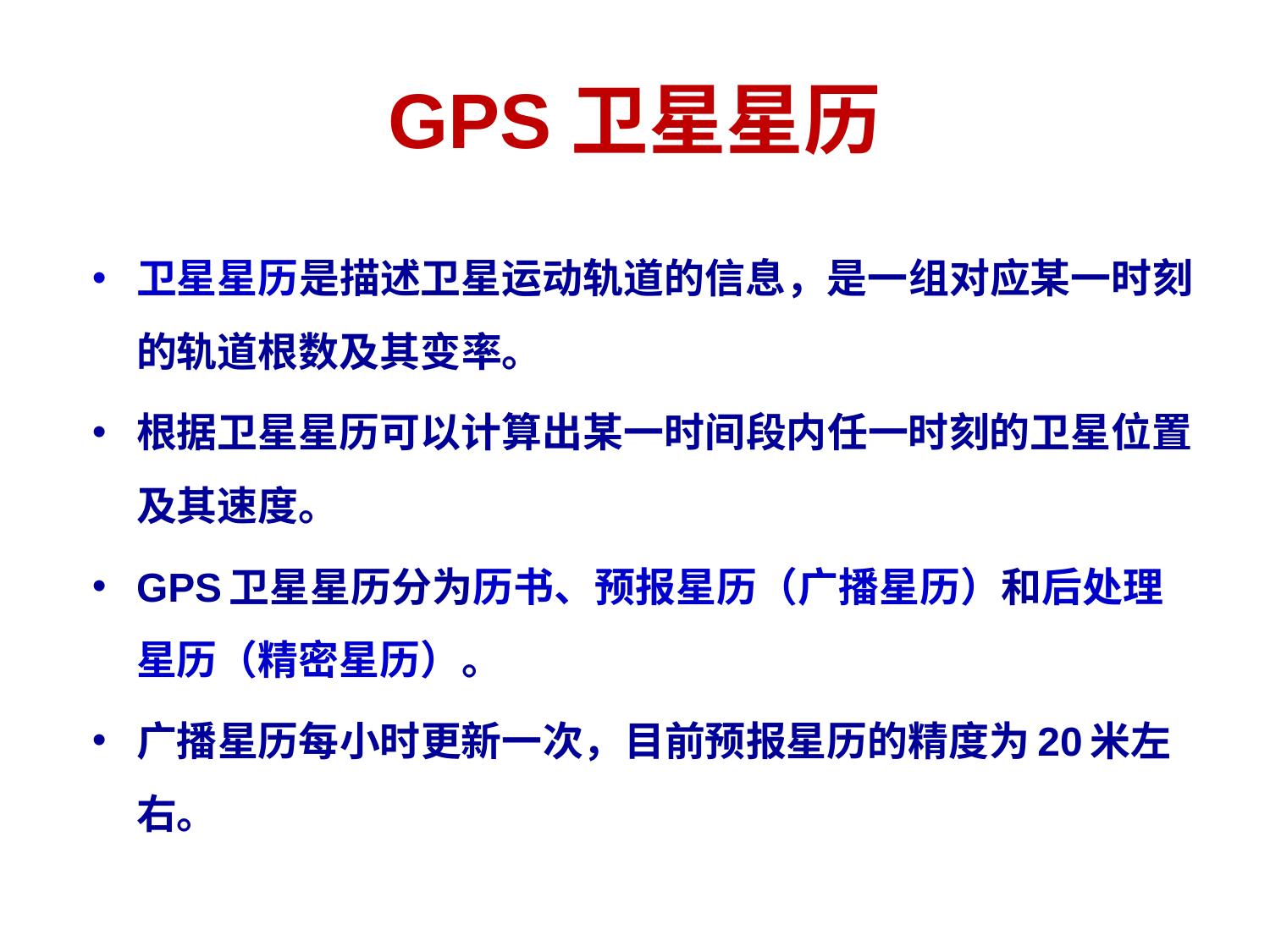

# GPS卫星星历
卫星星历是描述卫星运动轨道的信息，是一组对应某一时刻的轨道根数及其变率。
根据卫星星历可以计算出某一时间段内任一时刻的卫星位置及其速度。
GPS卫星星历分为历书、预报星历（广播星历）和后处理星历（精密星历）。
广播星历每小时更新一次，目前预报星历的精度为20米左右。